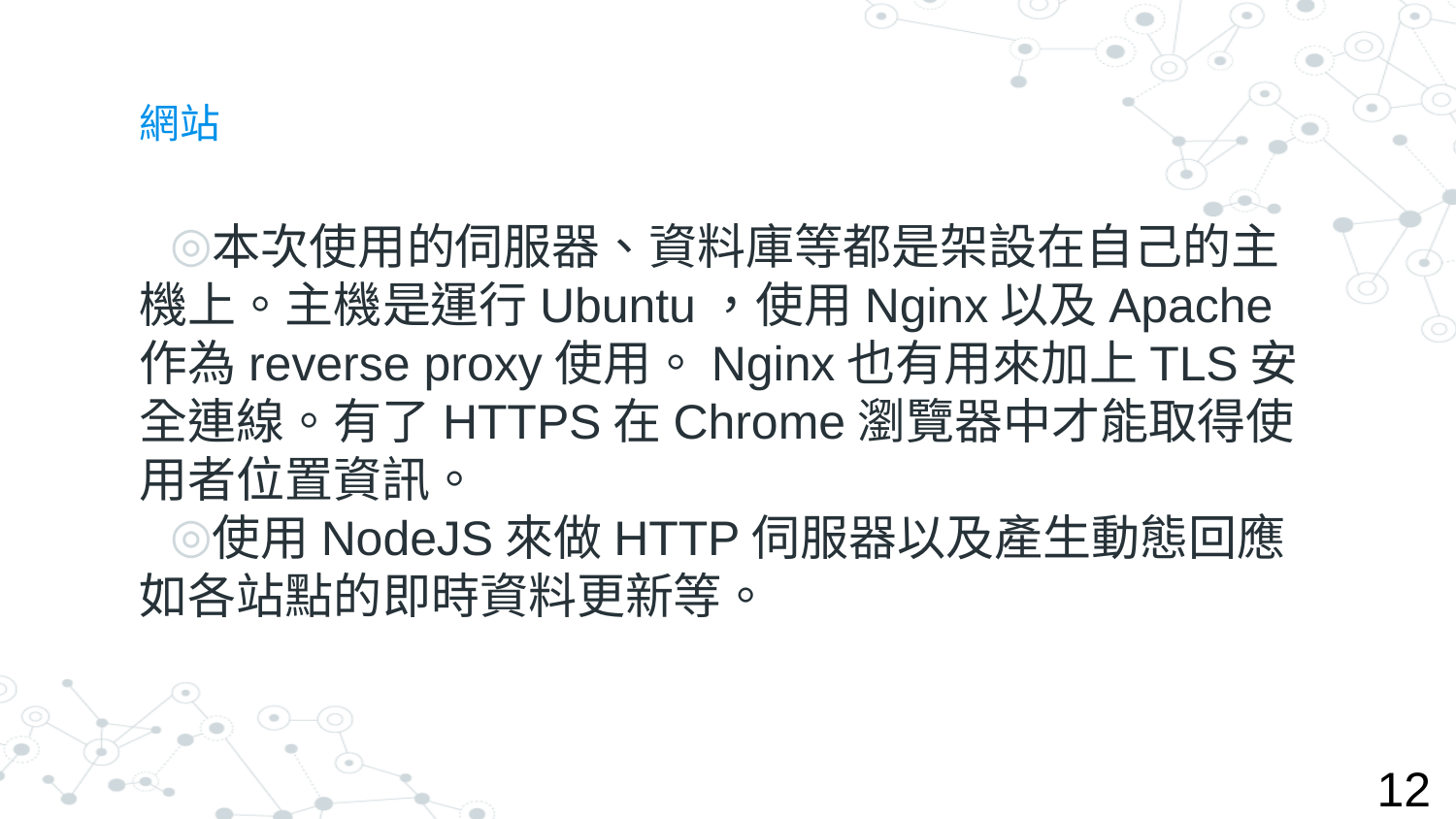

# 網站
本次使用的伺服器、資料庫等都是架設在自己的主機上。主機是運行Ubuntu，使用Nginx以及Apache作為reverse proxy使用。Nginx也有用來加上TLS安全連線。有了HTTPS在Chrome瀏覽器中才能取得使用者位置資訊。
使用NodeJS來做HTTP伺服器以及產生動態回應如各站點的即時資料更新等。
12